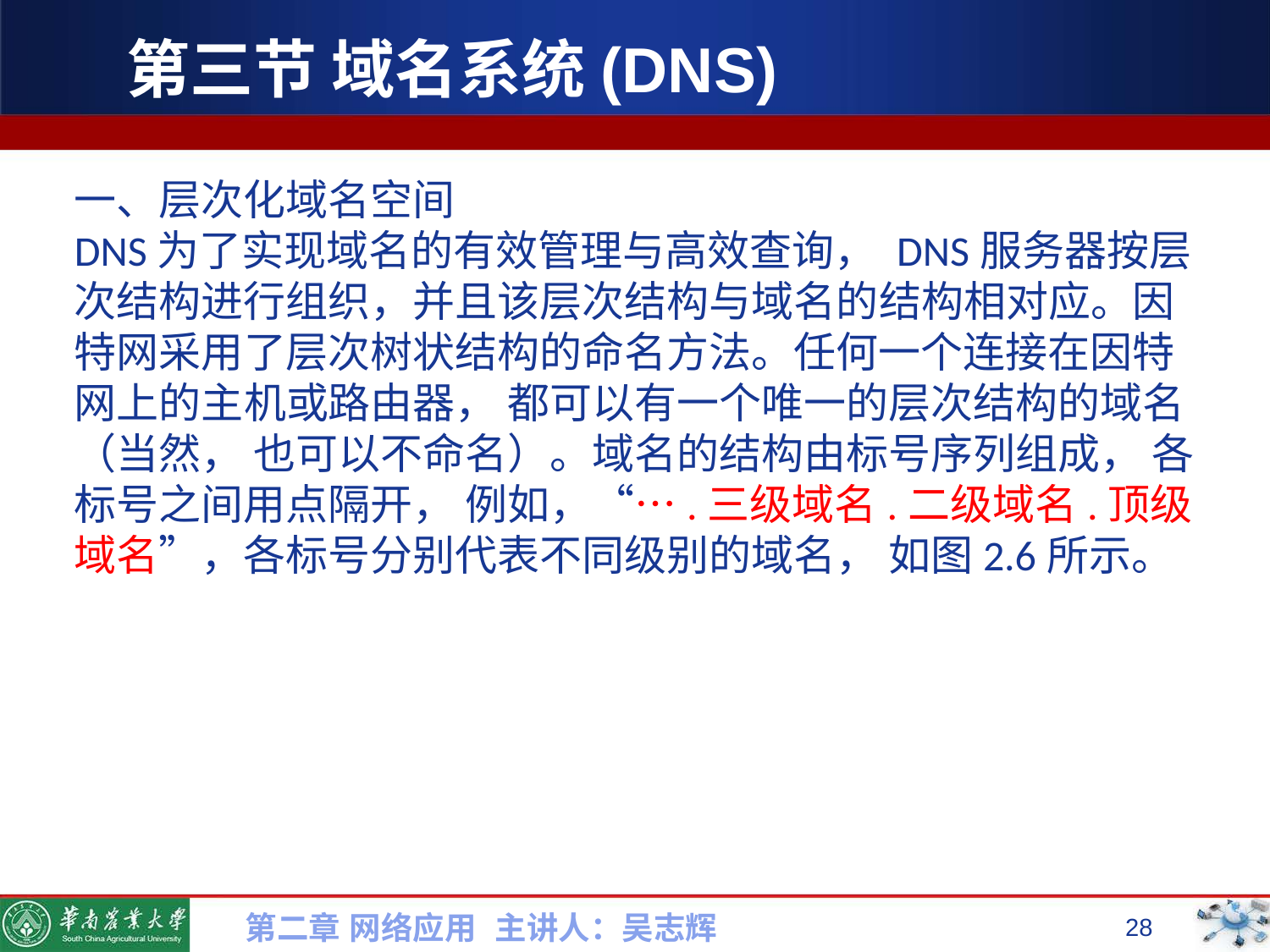

# 第三节 域名系统(DNS)
一、层次化域名空间
DNS为了实现域名的有效管理与高效查询， DNS服务器按层次结构进行组织，并且该层次结构与域名的结构相对应。因特网采用了层次树状结构的命名方法。任何一个连接在因特网上的主机或路由器， 都可以有一个唯一的层次结构的域名（当然， 也可以不命名）。域名的结构由标号序列组成， 各标号之间用点隔开， 例如，“….三级域名.二级域名.顶级域名”，各标号分别代表不同级别的域名， 如图2.6所示。
第二章 网络应用  主讲人：吴志辉
28